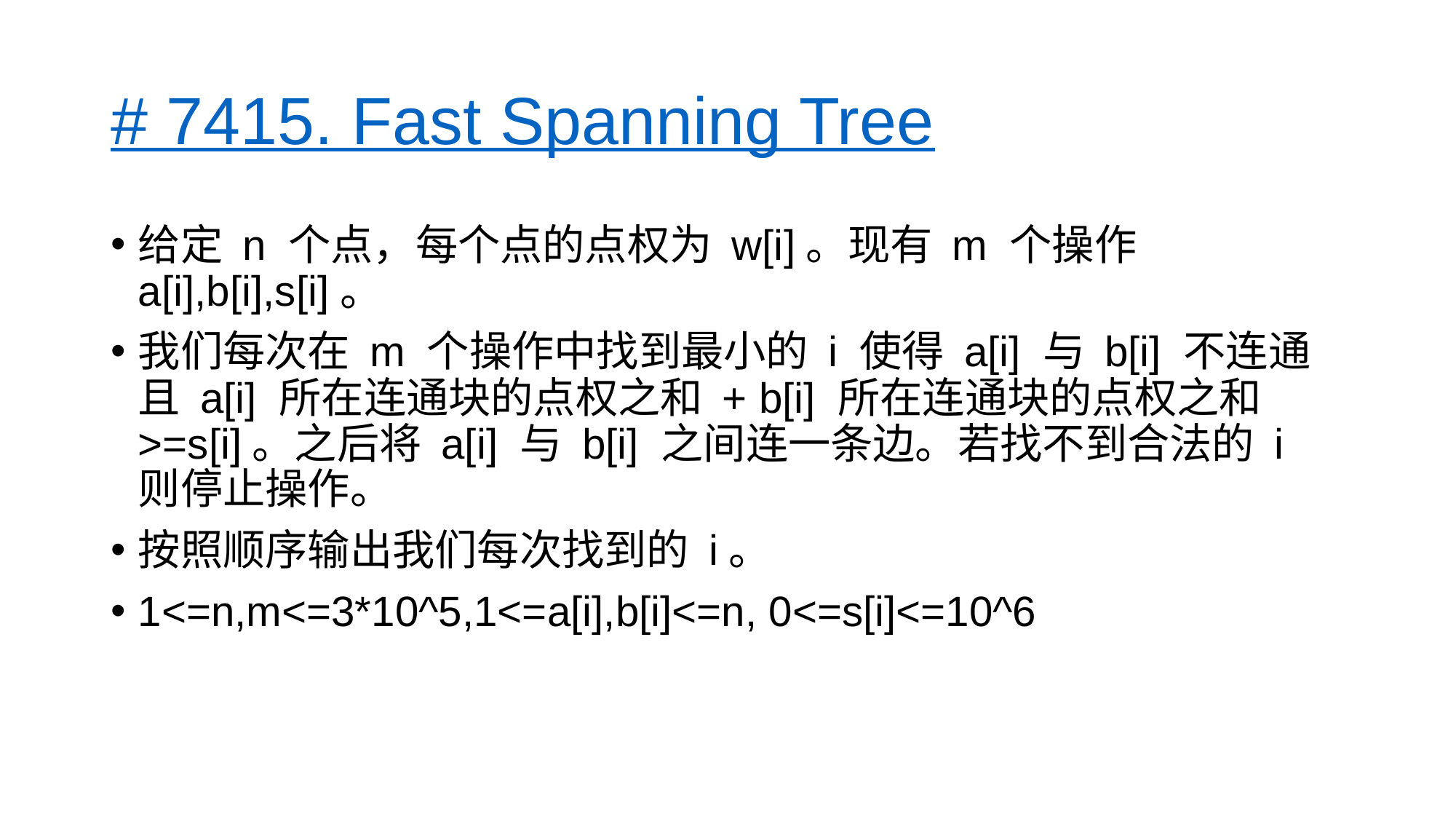

# # 7415. Fast Spanning Tree
给定 n 个点，每个点的点权为 w[i]。现有 m 个操作 a[i],b[i],s[i]。
我们每次在 m 个操作中找到最小的 i 使得 a[i] 与 b[i] 不连通且 a[i] 所在连通块的点权之和 + b[i] 所在连通块的点权之和 >=s[i]。之后将 a[i] 与 b[i] 之间连一条边。若找不到合法的 i 则停止操作。
按照顺序输出我们每次找到的 i。
1<=n,m<=3*10^5,1<=a[i],b[i]<=n, 0<=s[i]<=10^6